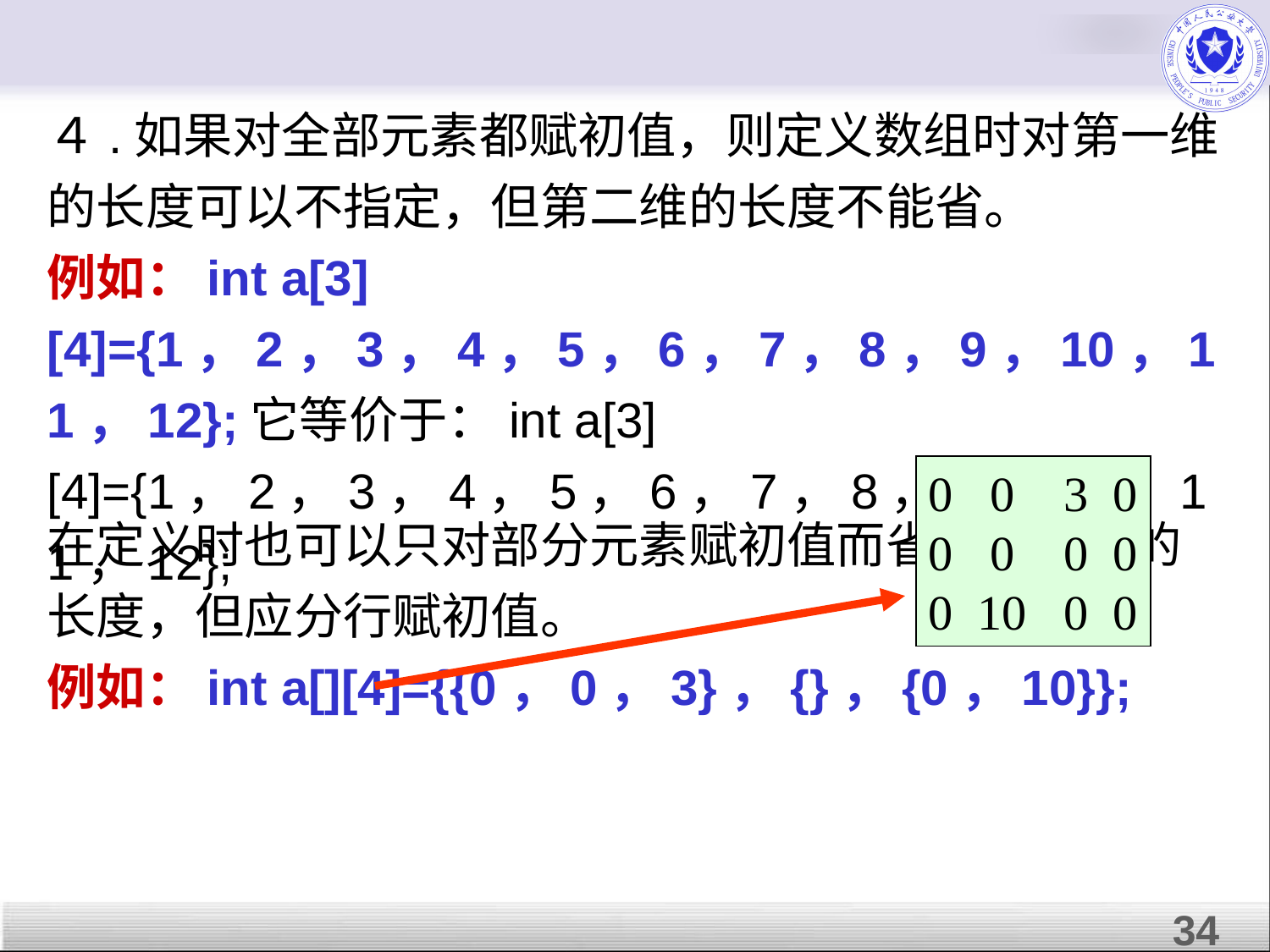

４.如果对全部元素都赋初值，则定义数组时对第一维的长度可以不指定，但第二维的长度不能省。
例如：int a[3][4]={1，2，3，4，5，6，7，8，9，10，11，12};它等价于：int a[3][4]={1，2，3，4，5，6，7，8，9，10，11，12};
0   0    3  0
0   0    0  0
0  10   0  0
在定义时也可以只对部分元素赋初值而省略第一维的长度，但应分行赋初值。
例如：int a[][4]={{0，0，3}，{}，{0，10}};